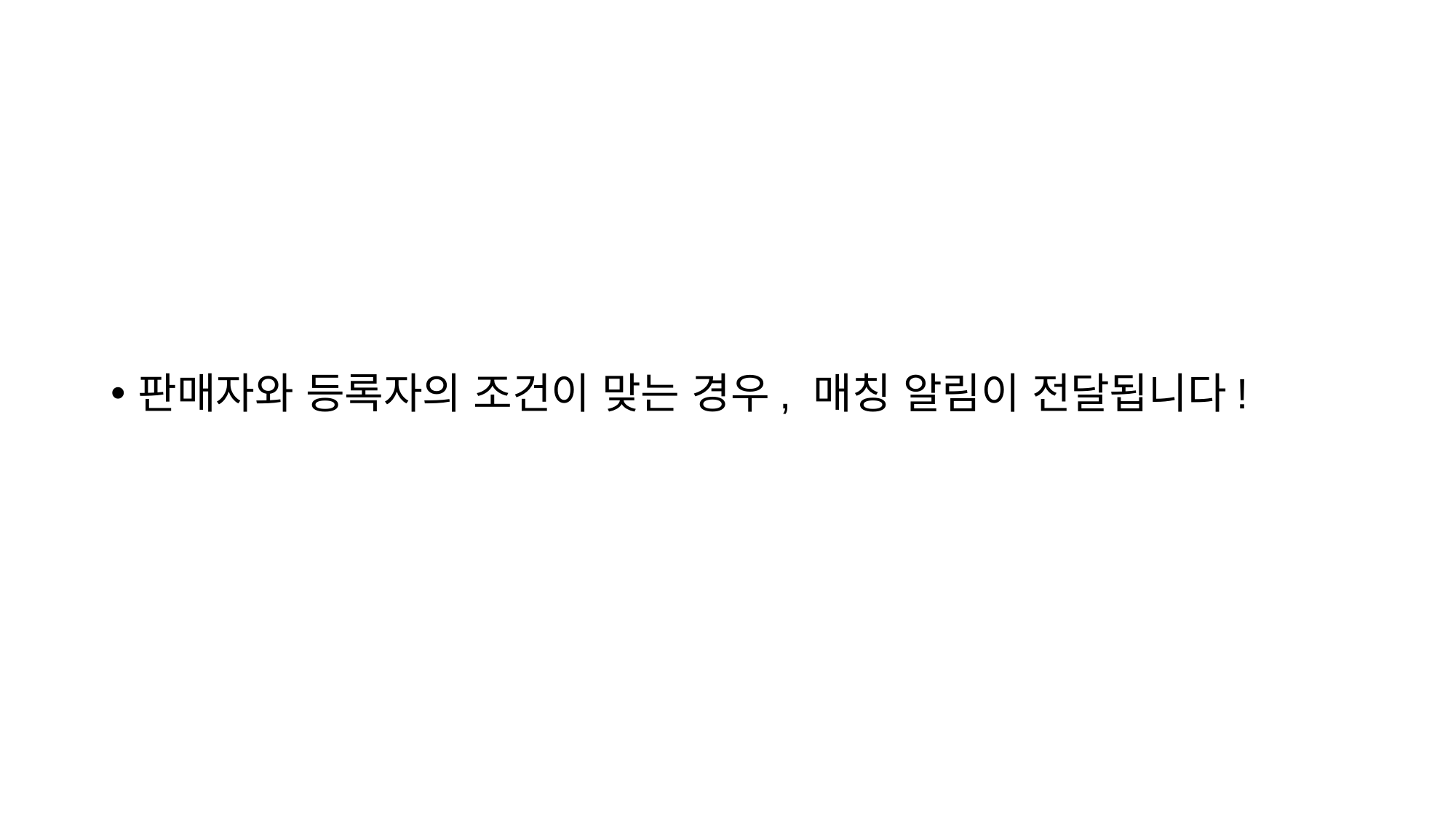

판매자와 등록자의 조건이 맞는 경우, 매칭 알림이 전달됩니다!